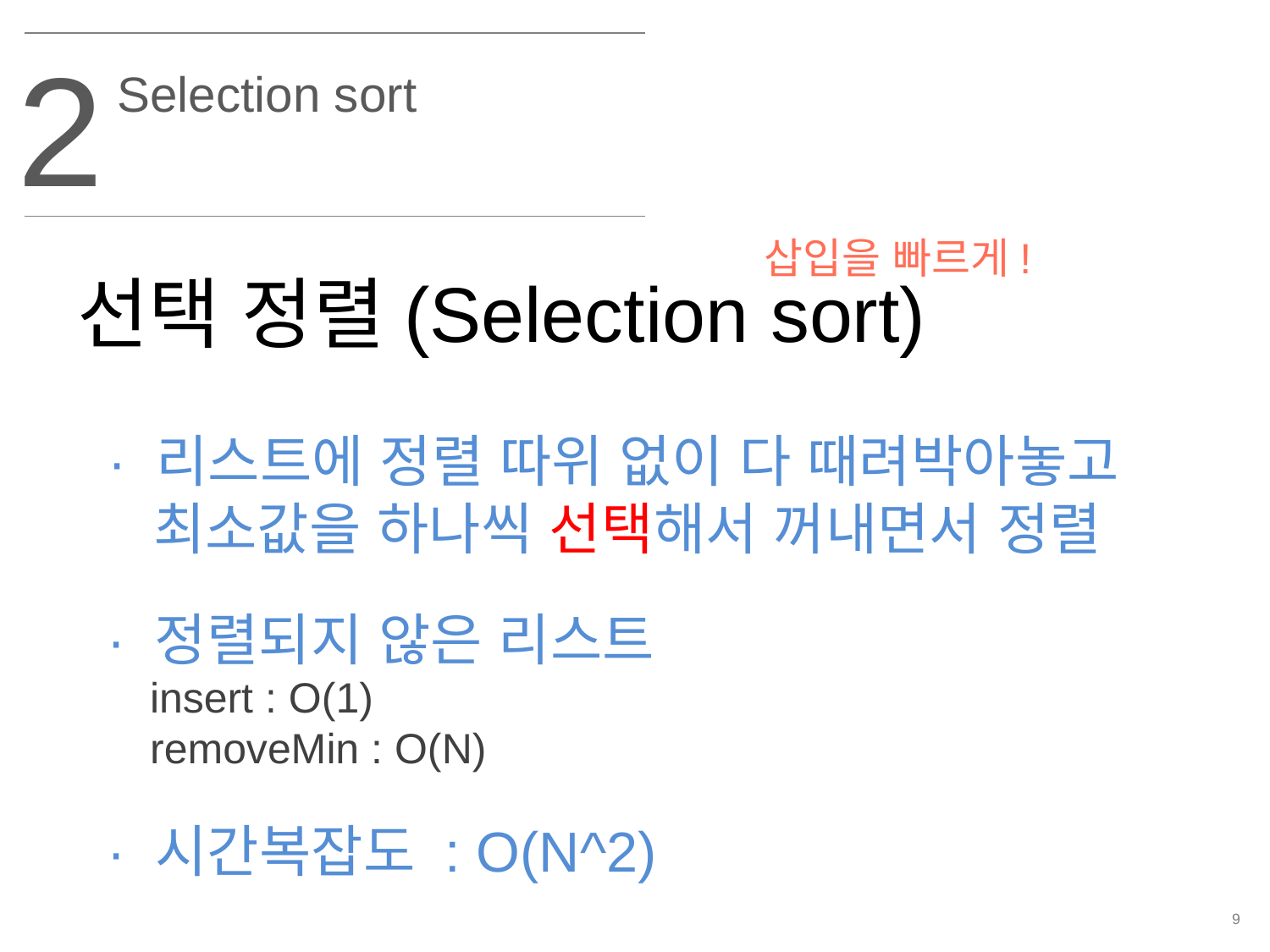

2
Selection sort
삽입을 빠르게!
선택 정렬(Selection sort)
· 리스트에 정렬 따위 없이 다 때려박아놓고
  최소값을 하나씩 선택해서 꺼내면서 정렬
· 정렬되지 않은 리스트
insert : O(1)
removeMin : O(N)
· 시간복잡도 : O(N^2)